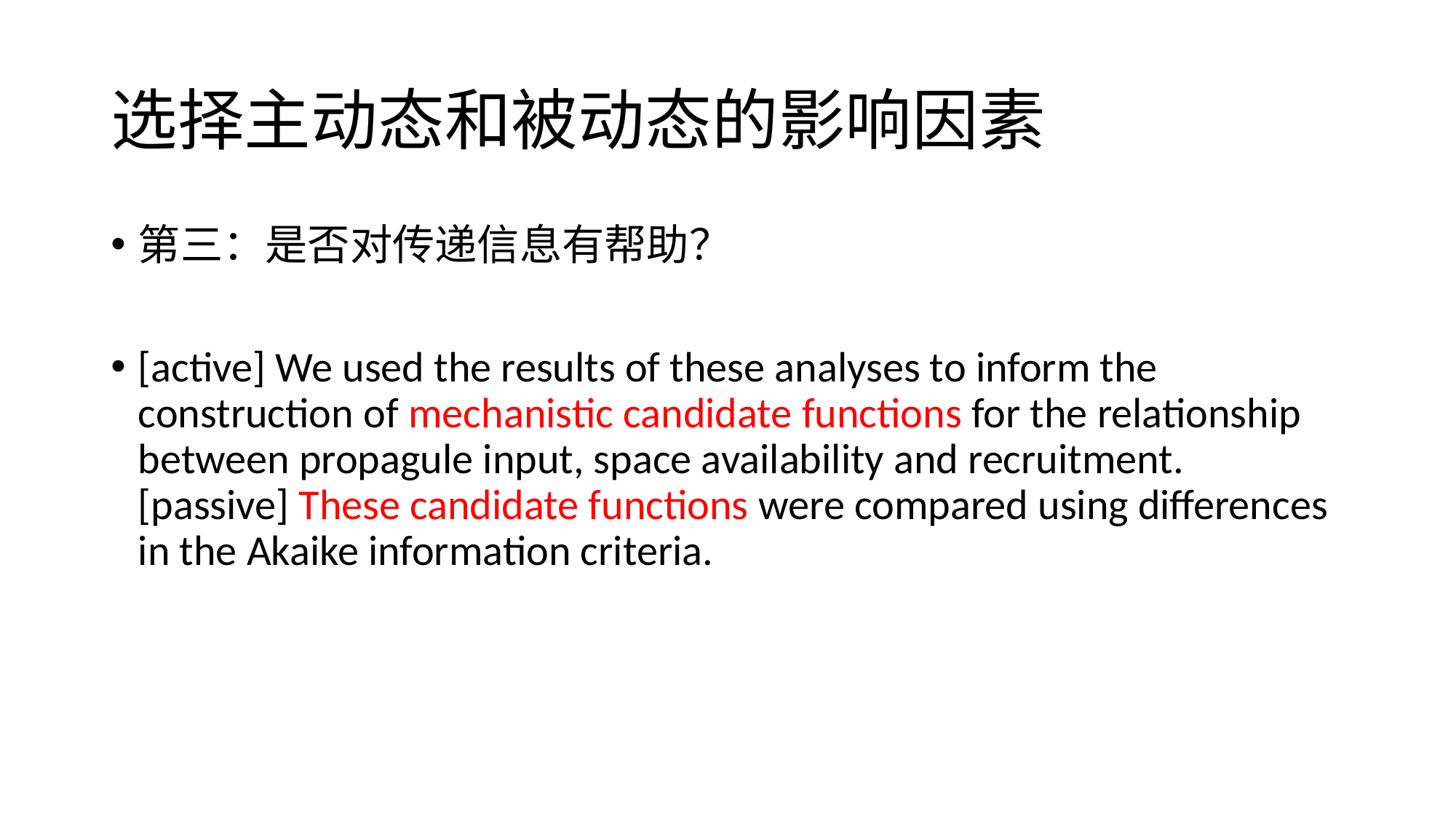

# 选择主动态和被动态的影响因素
第三：是否对传递信息有帮助？

[active] We used the results of these analyses to inform the construction of mechanistic candidate functions for the relationship between propagule input, space availability and recruitment. [passive] These candidate functions were compared using differences in the Akaike information criteria.